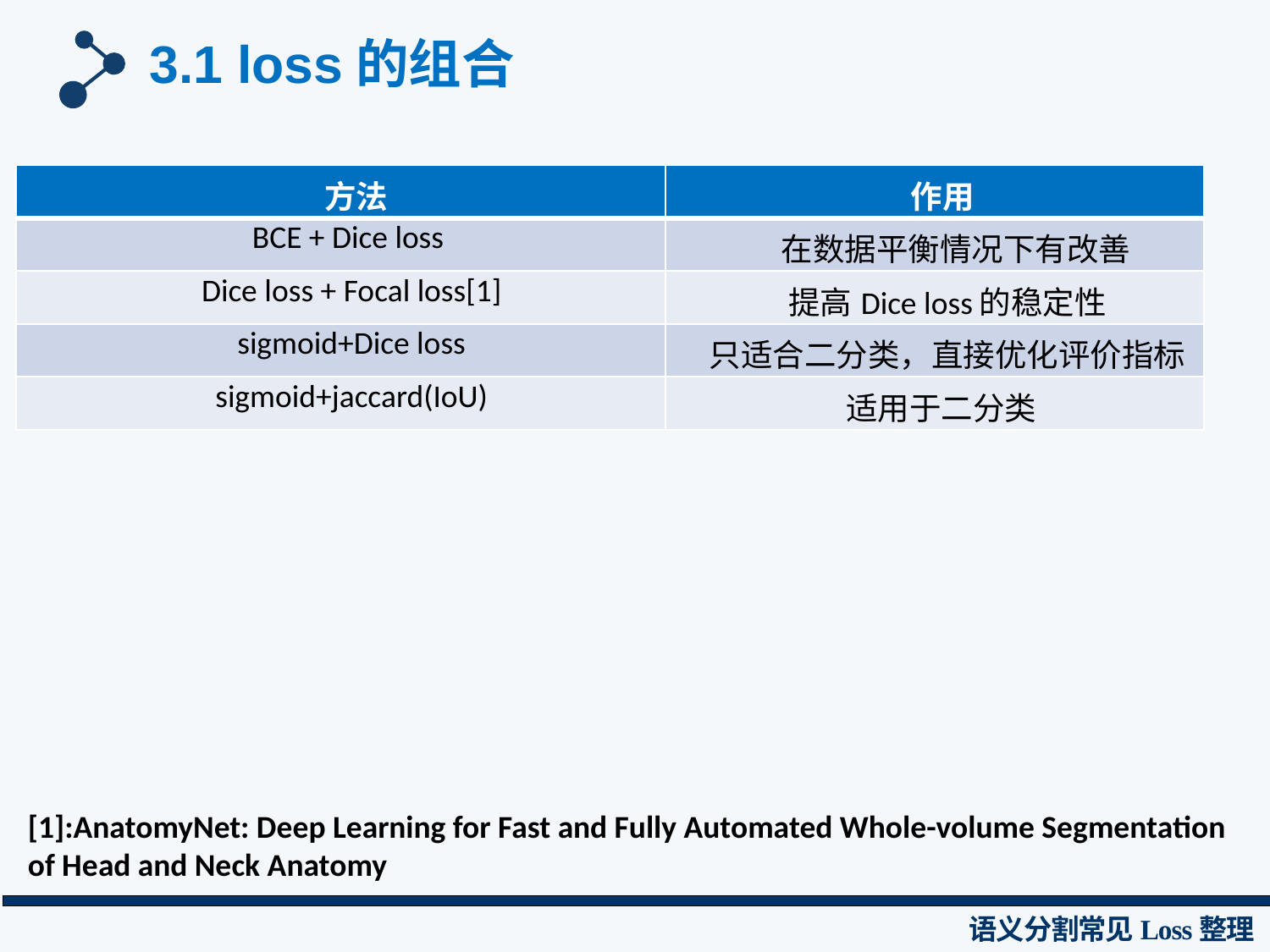

3.1 loss的组合

| 方法 | 作用 |
| --- | --- |
| BCE + Dice loss | 在数据平衡情况下有改善 |
| Dice loss + Focal loss[1] | 提高Dice loss的稳定性 |
| sigmoid+Dice loss | 只适合二分类，直接优化评价指标 |
| sigmoid+jaccard(IoU) | 适用于二分类 |
[1]:AnatomyNet: Deep Learning for Fast and Fully Automated Whole-volume Segmentation of Head and Neck Anatomy

语义分割常见Loss整理